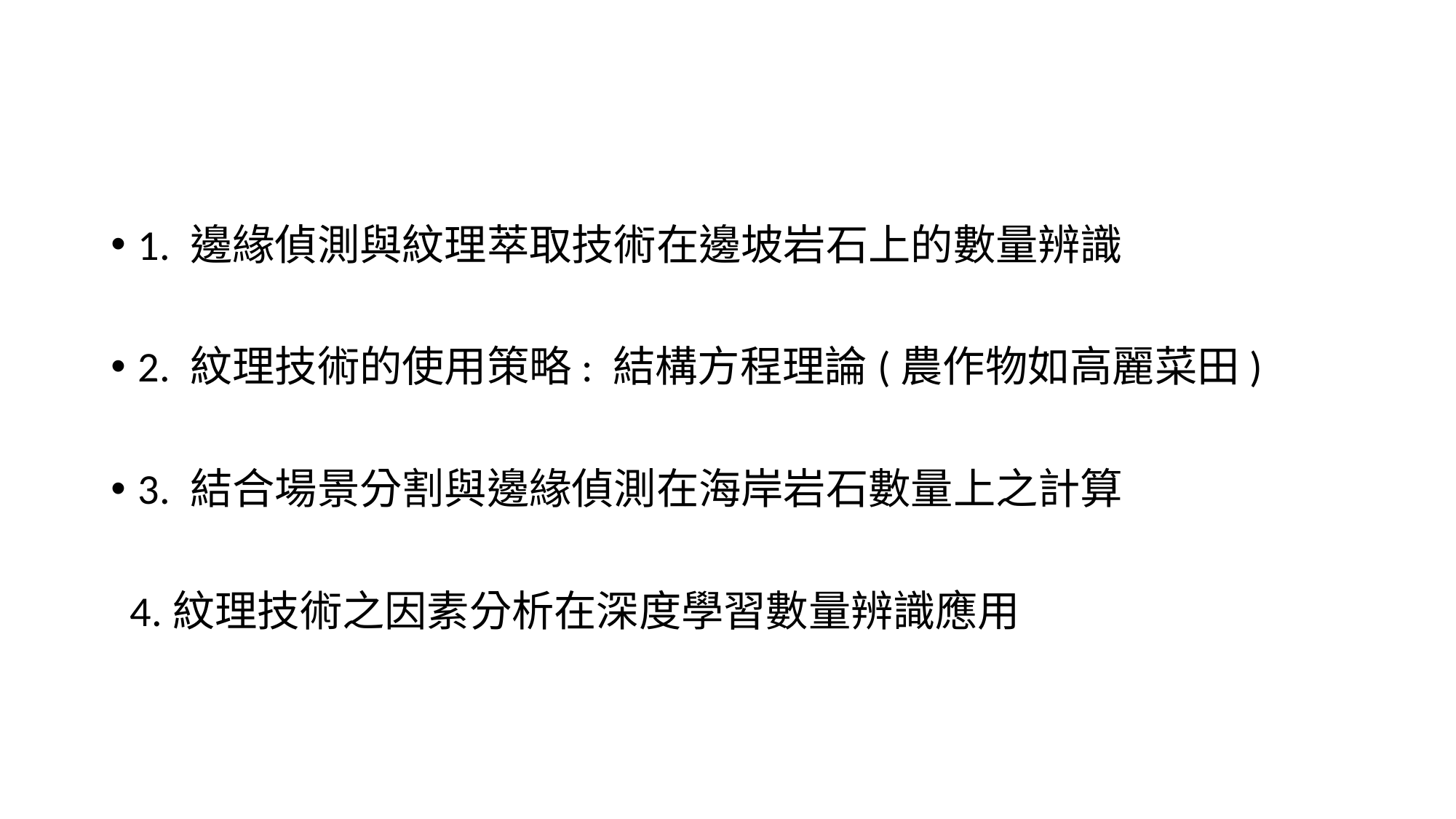

#
1. 邊緣偵測與紋理萃取技術在邊坡岩石上的數量辨識

2. 紋理技術的使用策略: 結構方程理論(農作物如高麗菜田)

3. 結合場景分割與邊緣偵測在海岸岩石數量上之計算

  4.紋理技術之因素分析在深度學習數量辨識應用